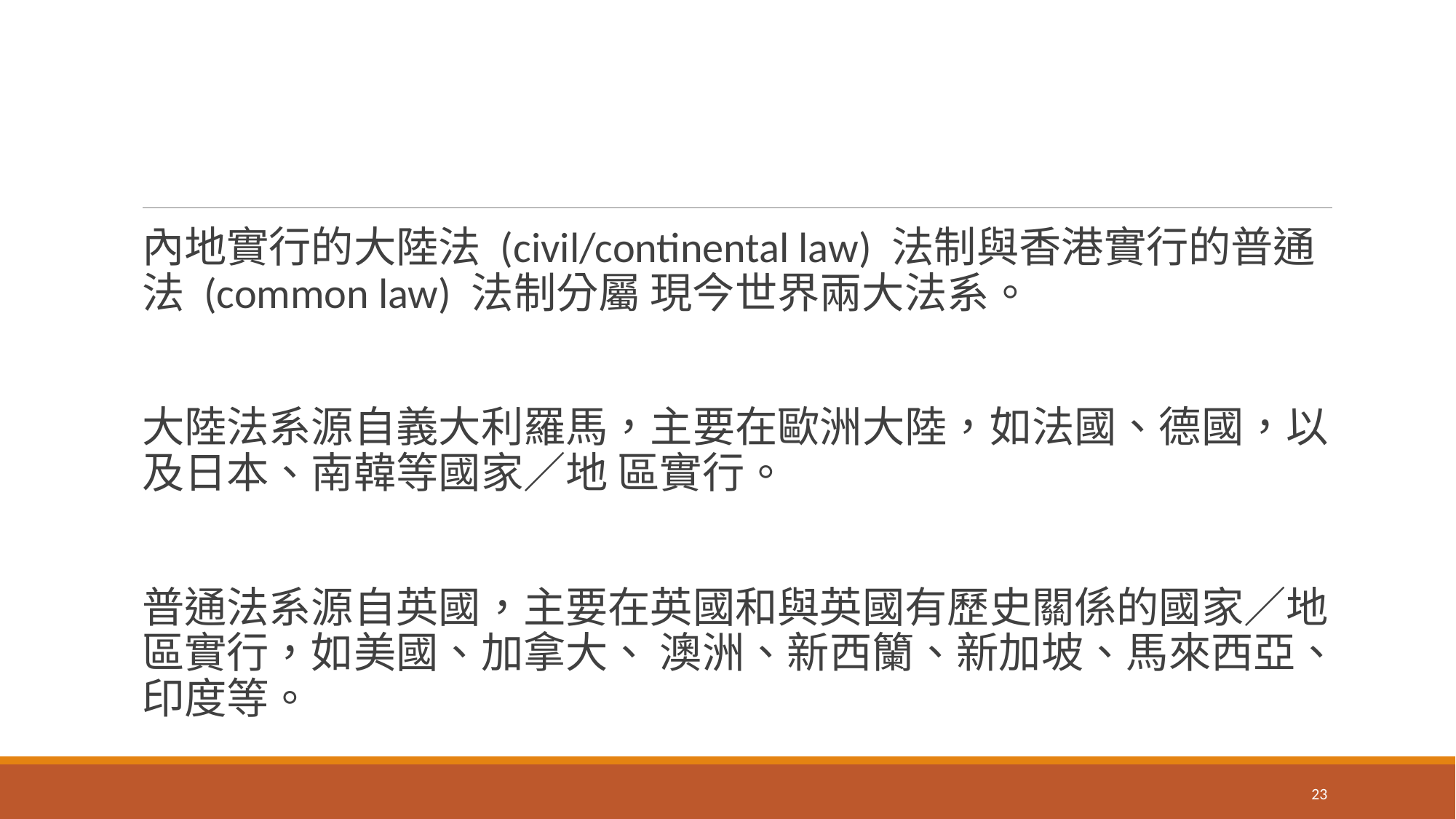

#
內地實行的大陸法 (civil/continental law) 法制與香港實行的普通法 (common law) 法制分屬 現今世界兩大法系。

大陸法系源自義大利羅馬，主要在歐洲大陸，如法國、德國，以及日本、南韓等國家／地 區實行。

普通法系源自英國，主要在英國和與英國有歷史關係的國家／地區實行，如美國、加拿大、 澳洲、新西籣、新加坡、馬來西亞、印度等。
23